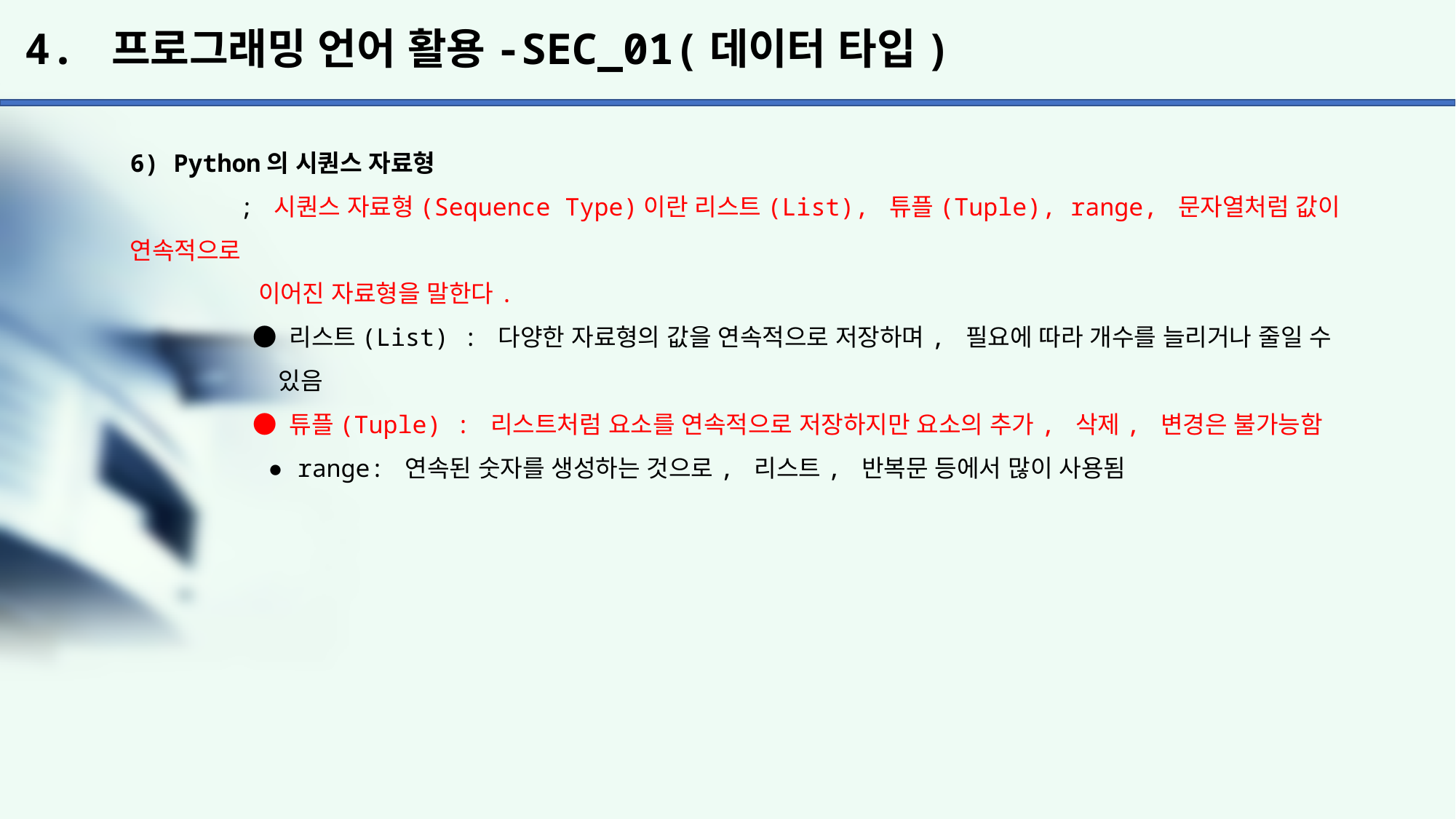

# 4. 프로그래밍 언어 활용-SEC_01(데이터 타입)
6) Python의 시퀀스 자료형
	; 시퀀스 자료형(Sequence Type)이란 리스트(List), 튜플(Tuple), range, 문자열처럼 값이 연속적으로
	  이어진 자료형을 말한다.
  	  ● 리스트(List) : 다양한 자료형의 값을 연속적으로 저장하며, 필요에 따라 개수를 늘리거나 줄일 수
	     있음
 	  ● 튜플(Tuple) : 리스트처럼 요소를 연속적으로 저장하지만 요소의 추가, 삭제, 변경은 불가능함
 	  ● range: 연속된 숫자를 생성하는 것으로, 리스트, 반복문 등에서 많이 사용됨